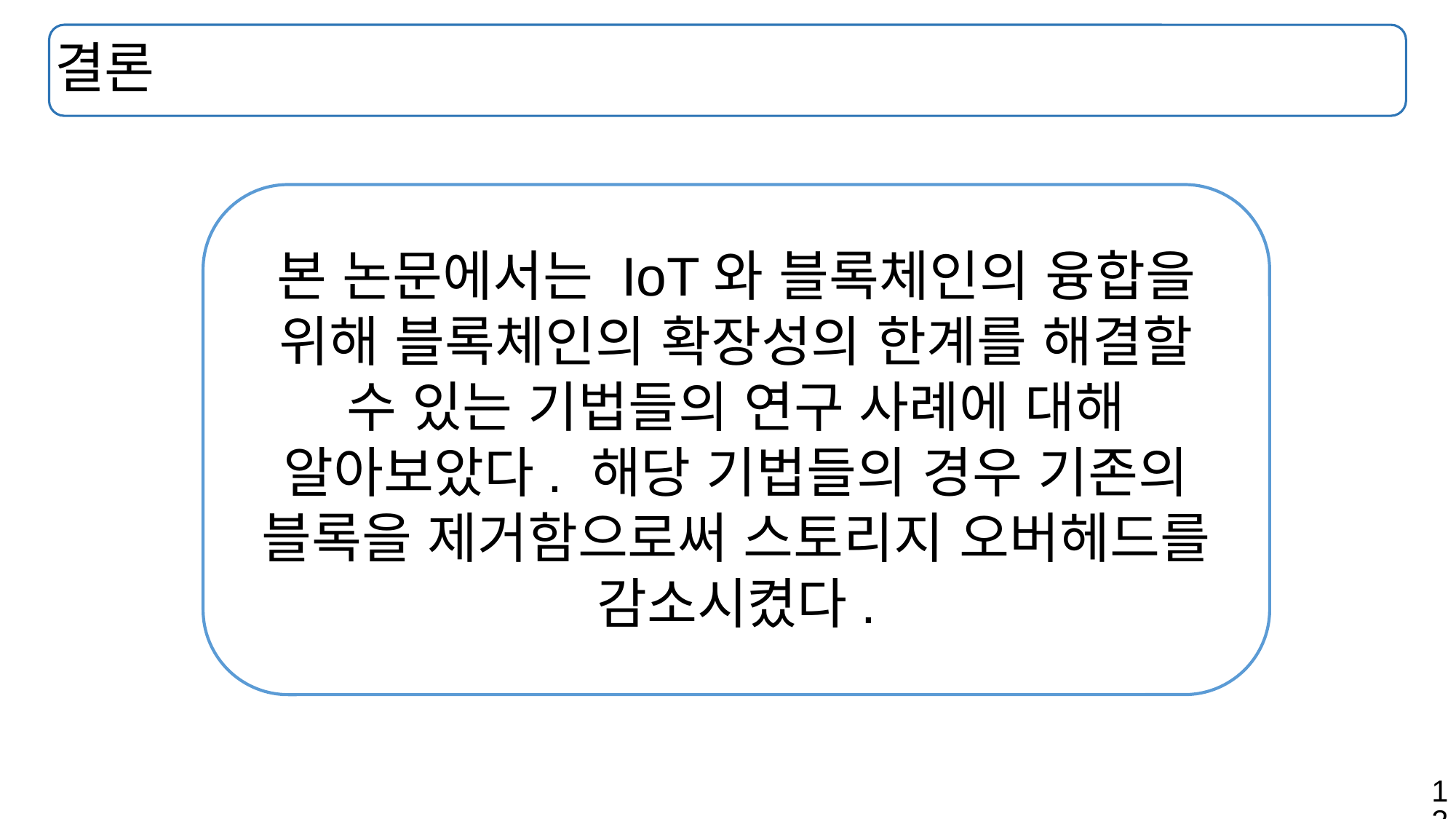

# 결론

본 논문에서는 IoT와 블록체인의 융합을 위해 블록체인의 확장성의 한계를 해결할 수 있는 기법들의 연구 사례에 대해 알아보았다. 해당 기법들의 경우 기존의 블록을 제거함으로써 스토리지 오버헤드를 감소시켰다.
12